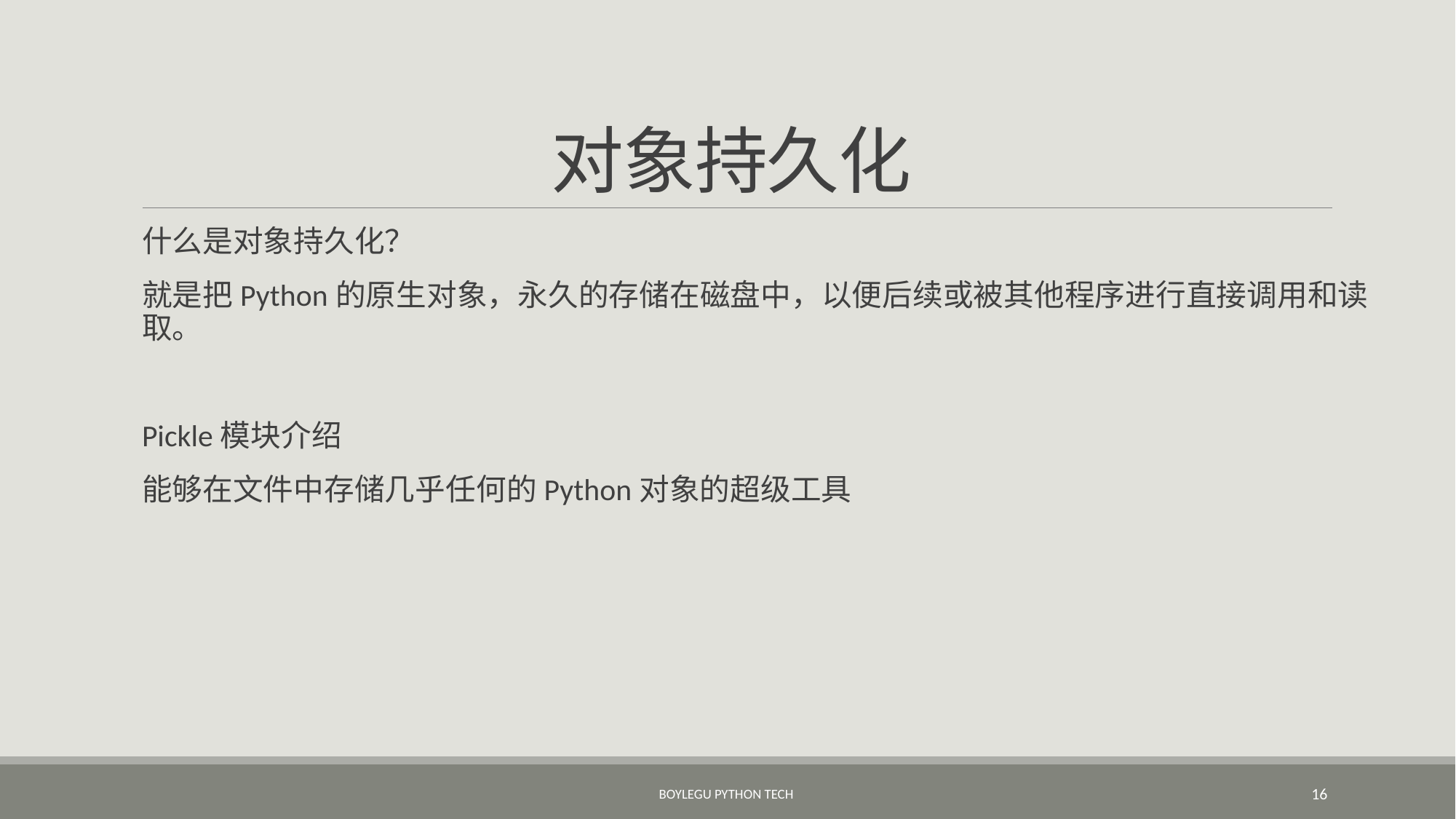

# 对象持久化
什么是对象持久化？
就是把Python的原生对象，永久的存储在磁盘中，以便后续或被其他程序进行直接调用和读取。

Pickle模块介绍
能够在文件中存储几乎任何的Python对象的超级工具
BoyleGu Python Tech
16